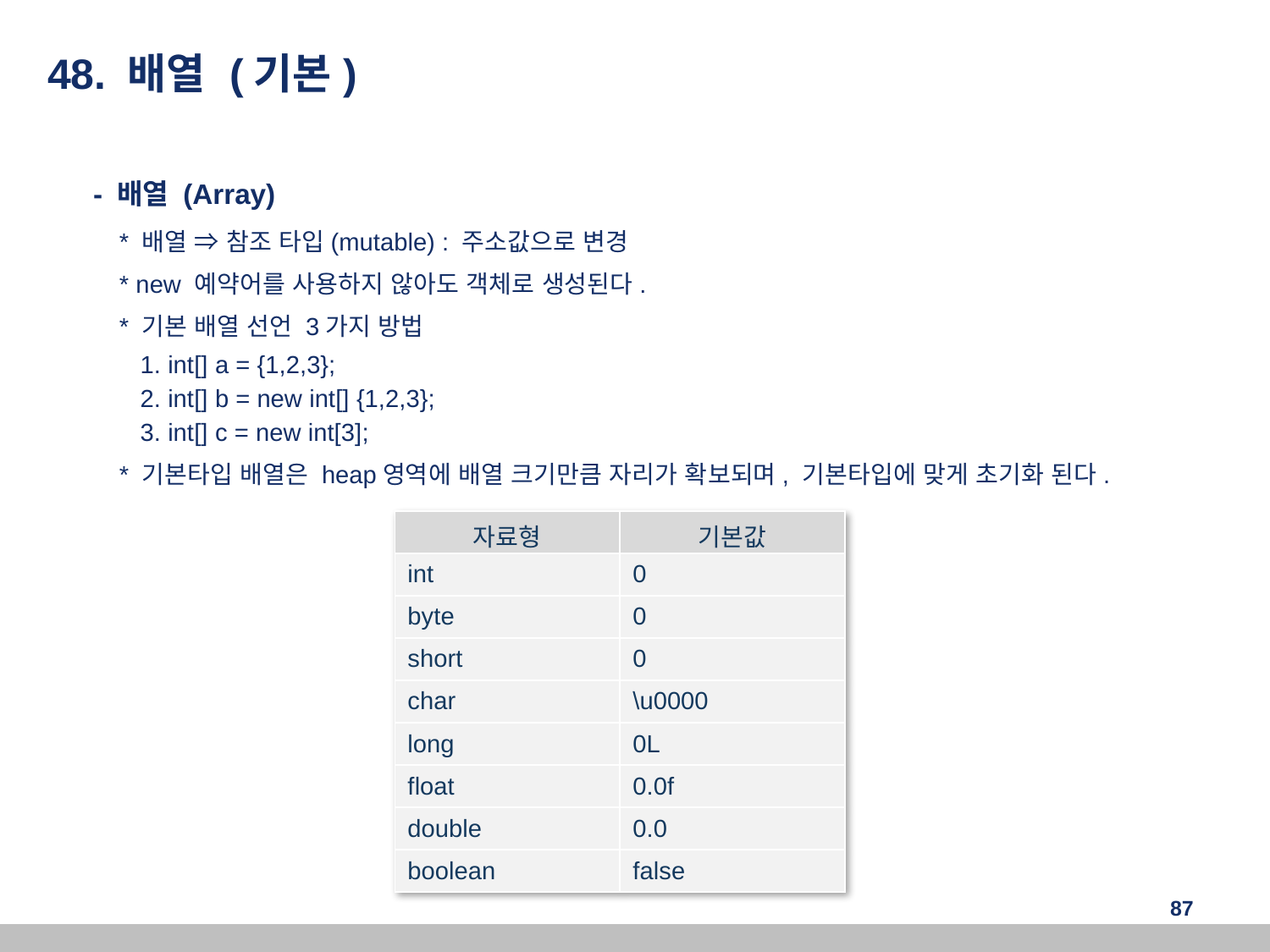

48. 배열 (기본)
  - 배열 (Array)

      * 배열 ⇒ 참조 타입(mutable) : 주소값으로 변경

      * new 예약어를 사용하지 않아도 객체로 생성된다.

      * 기본 배열 선언 3가지 방법

         1. int[] a = {1,2,3};

         2. int[] b = new int[] {1,2,3};

         3. int[] c = new int[3];

      * 기본타입 배열은 heap영역에 배열 크기만큼 자리가 확보되며, 기본타입에 맞게 초기화 된다.
| 자료형 | 기본값 |
| --- | --- |
| int | 0 |
| byte | 0 |
| short | 0 |
| char | \u0000 |
| long | 0L |
| float | 0.0f |
| double | 0.0 |
| boolean | false |
87